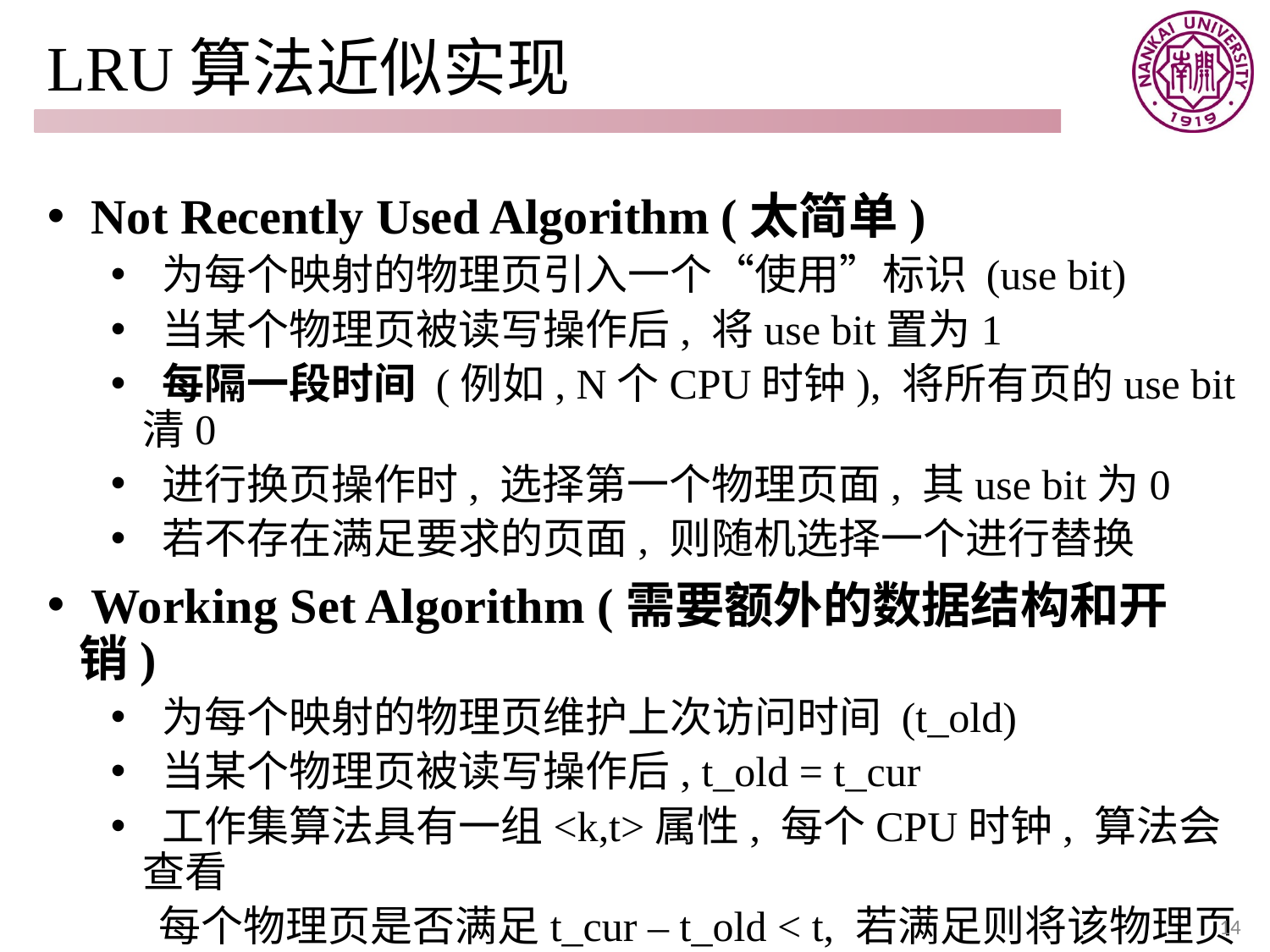

# LRU算法近似实现
 Not Recently Used Algorithm (太简单)
 为每个映射的物理页引入一个“使用”标识 (use bit)
 当某个物理页被读写操作后, 将use bit置为1
 每隔一段时间 (例如, N个CPU时钟), 将所有页的use bit清0
 进行换页操作时, 选择第一个物理页面, 其use bit为0
 若不存在满足要求的页面, 则随机选择一个进行替换
 Working Set Algorithm (需要额外的数据结构和开销)
 为每个映射的物理页维护上次访问时间 (t_old)
 当某个物理页被读写操作后, t_old = t_cur
 工作集算法具有一组<k,t>属性, 每个CPU时钟, 算法会查看
    每个物理页是否满足t_cur – t_old < t, 若满足则将该物理页
    加入工作集中直至k个物理页, 当上述条件不满足时, 从工作
    集换出, 页面替换只会从不属于工作集的页面随机选择

14